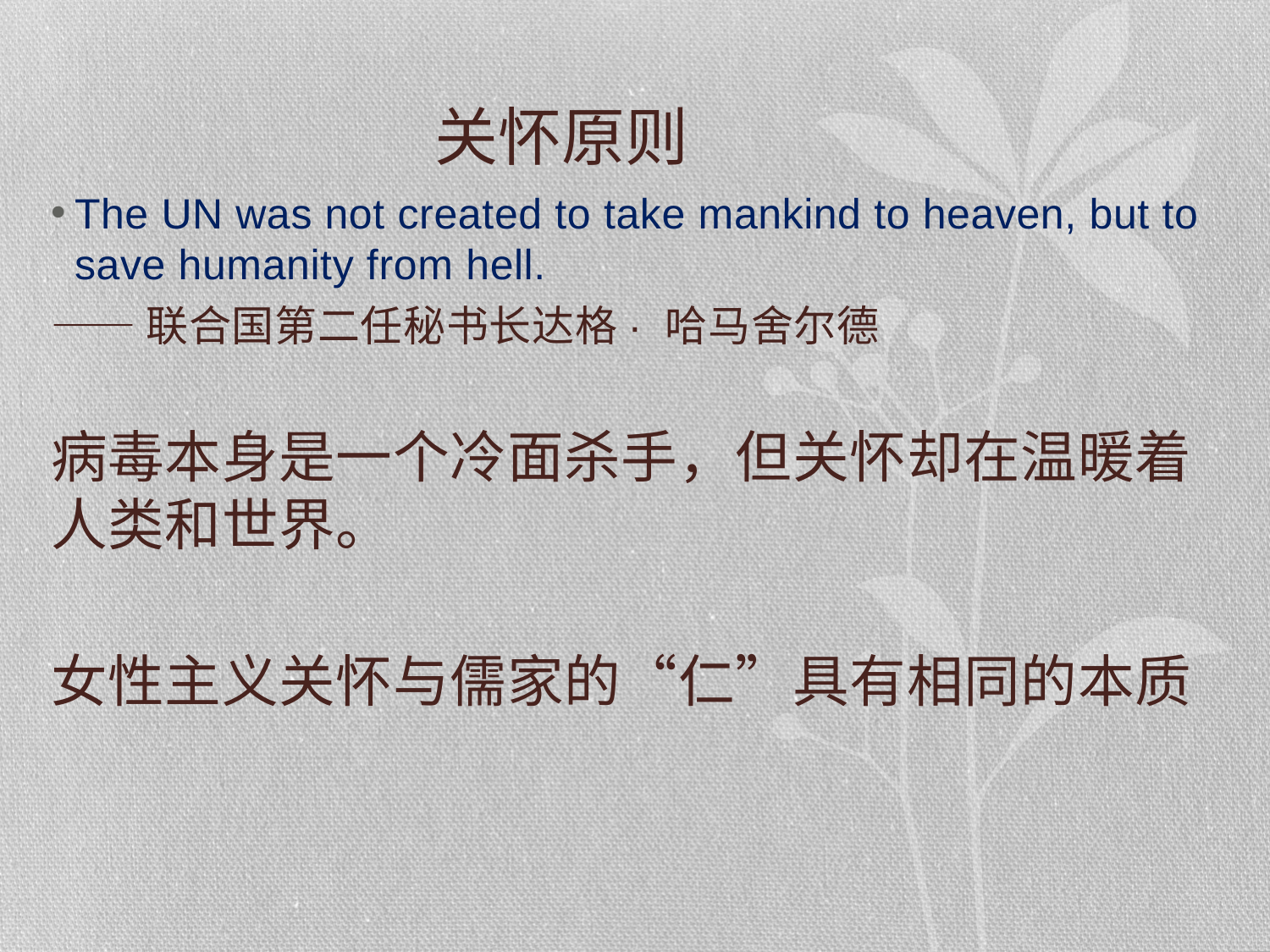

# 关怀原则
The UN was not created to take mankind to heaven, but to save humanity from hell.
——联合国第二任秘书长达格· 哈马舍尔德

病毒本身是一个冷面杀手，但关怀却在温暖着人类和世界。

女性主义关怀与儒家的“仁”具有相同的本质